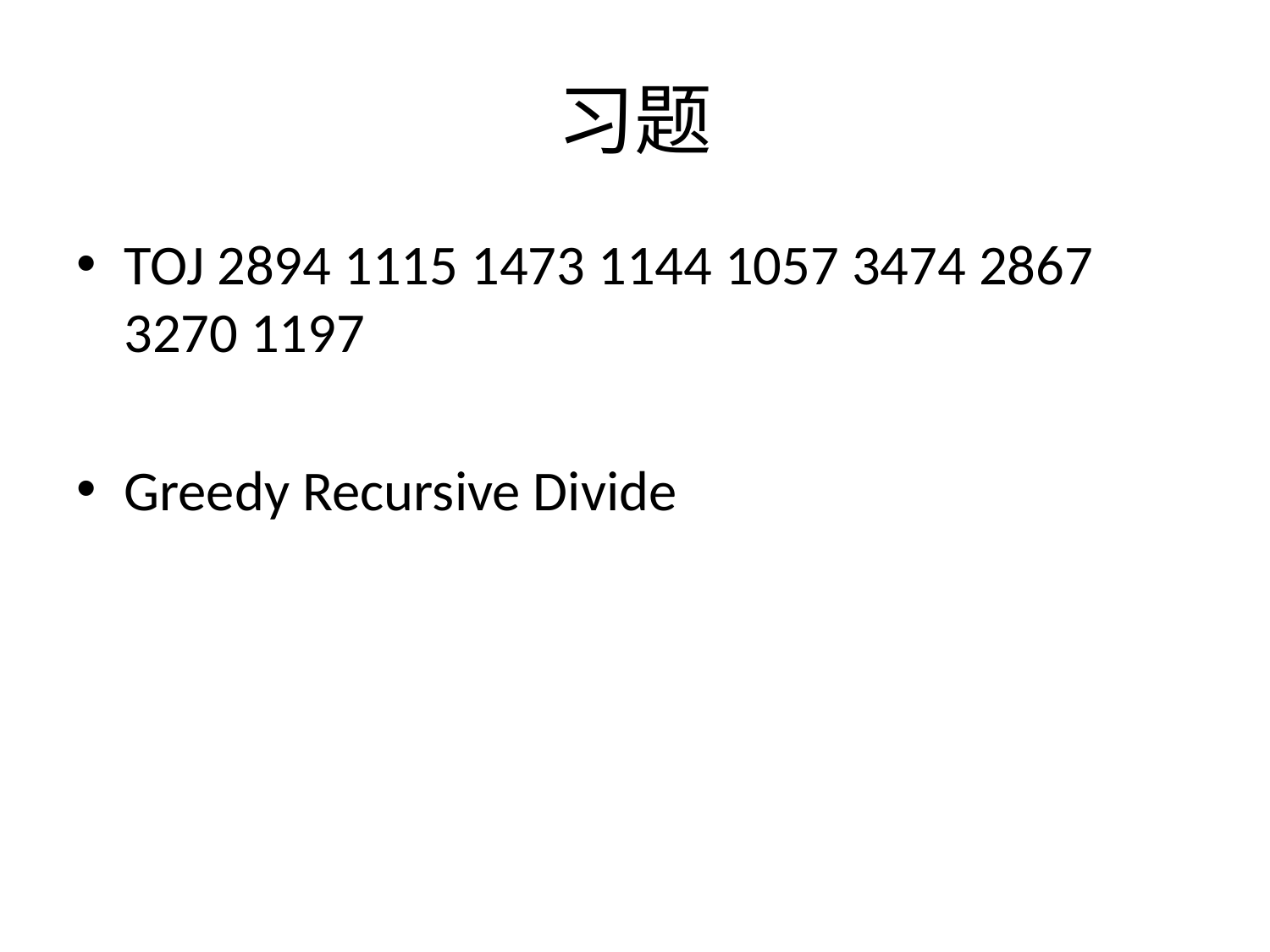

# 习题
TOJ 2894 1115 1473 1144 1057 3474 2867 3270 1197

Greedy Recursive Divide